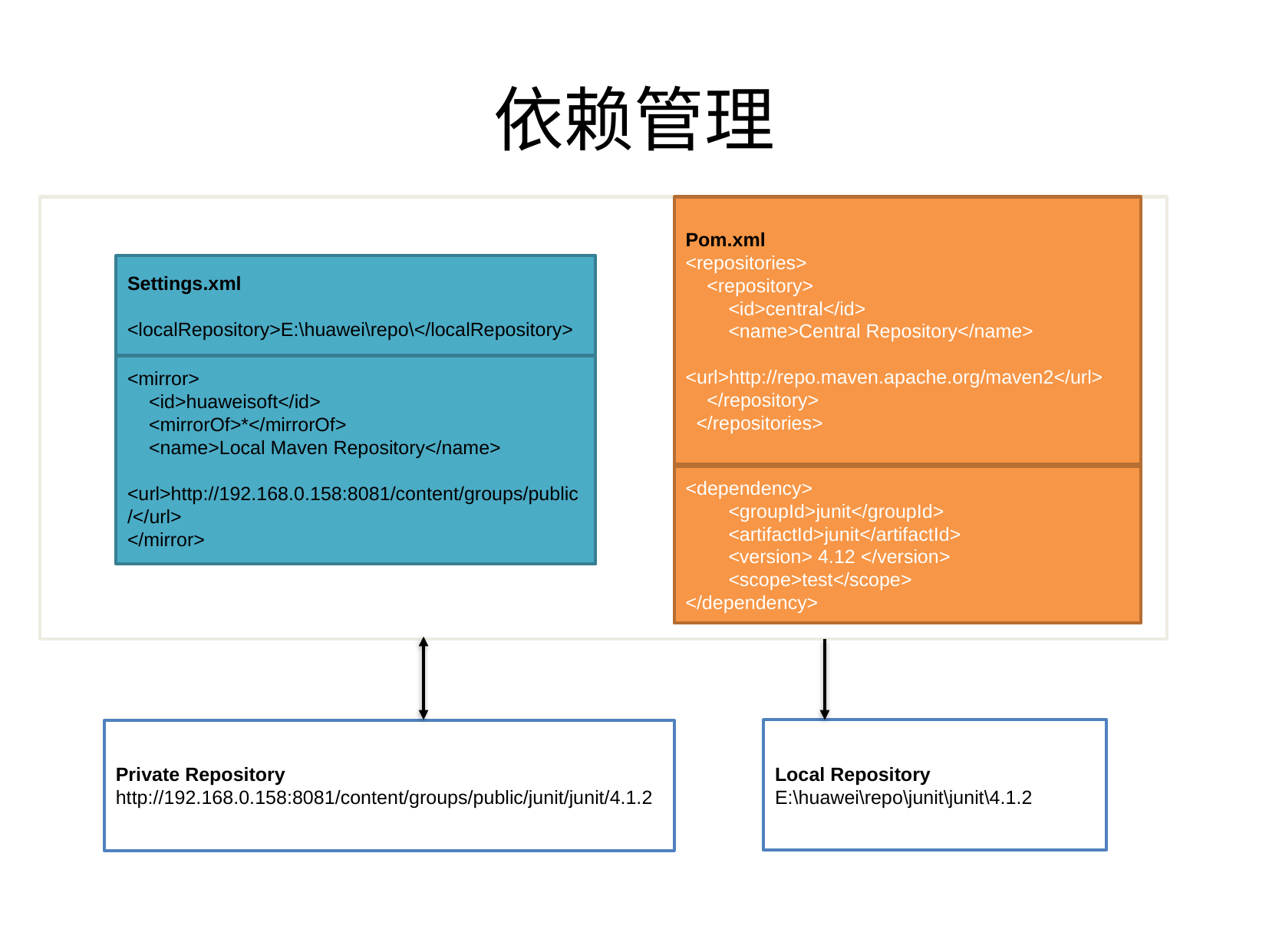

依赖管理

Pom.xml
<repositories>
    <repository>
        <id>central</id>
        <name>Central Repository</name>
     <url>http://repo.maven.apache.org/maven2</url>
    </repository>
  </repositories>
<dependency>
        <groupId>junit</groupId>
        <artifactId>junit</artifactId>
        <version> 4.12 </version>
        <scope>test</scope>
</dependency>
Settings.xml

<localRepository>E:\huawei\repo\</localRepository>
<mirror>
    <id>huaweisoft</id>
    <mirrorOf>*</mirrorOf>
    <name>Local Maven Repository</name>
   <url>http://192.168.0.158:8081/content/groups/public/</url>
</mirror>
Local Repository
E:\huawei\repo\junit\junit\4.1.2
Private Repository
http://192.168.0.158:8081/content/groups/public/junit/junit/4.1.2